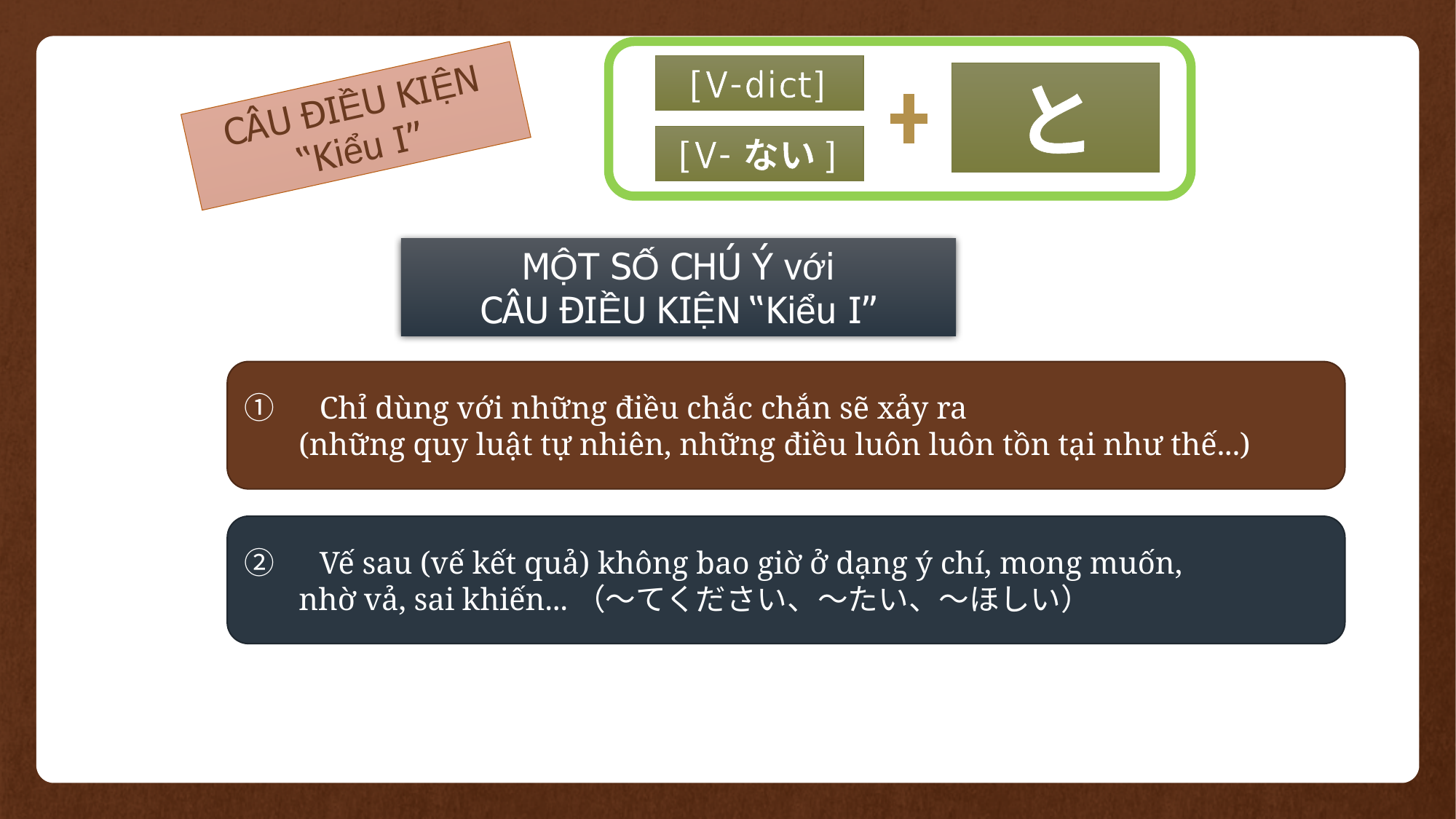

[V-dict]
と
CÂU ĐIỀU KIỆN
“Kiểu I”

[V-ない]
MỘT SỐ CHÚ Ý với
CÂU ĐIỀU KIỆN “Kiểu I”
①　Chỉ dùng với những điều chắc chắn sẽ xảy ra
(những quy luật tự nhiên, những điều luôn luôn tồn tại như thế...)
②　Vế sau (vế kết quả) không bao giờ ở dạng ý chí, mong muốn,
nhờ vả, sai khiến...（～てください、～たい、～ほしい）